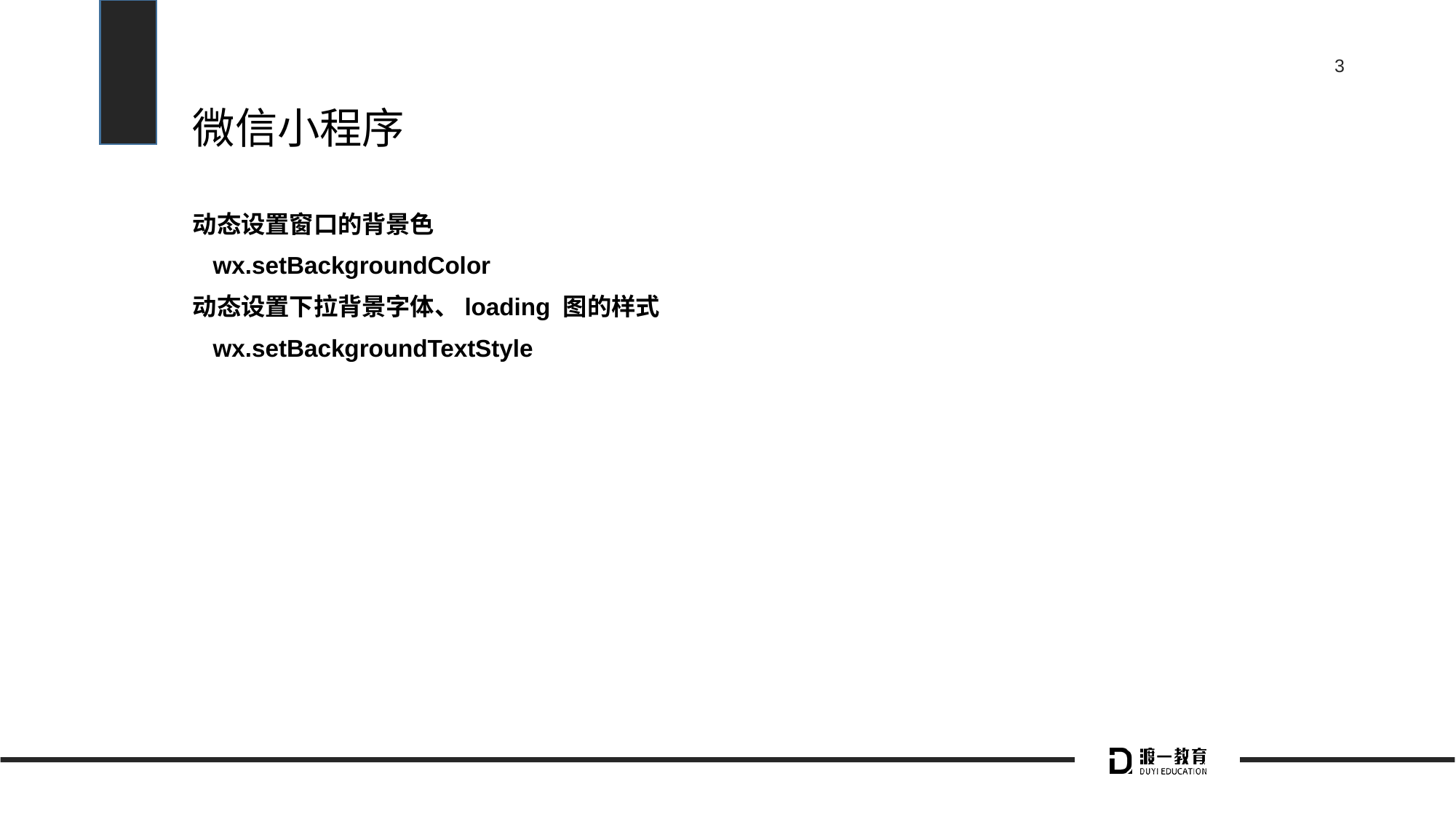

# 微信小程序
动态设置窗口的背景色
   wx.setBackgroundColor
动态设置下拉背景字体、loading 图的样式
   wx.setBackgroundTextStyle